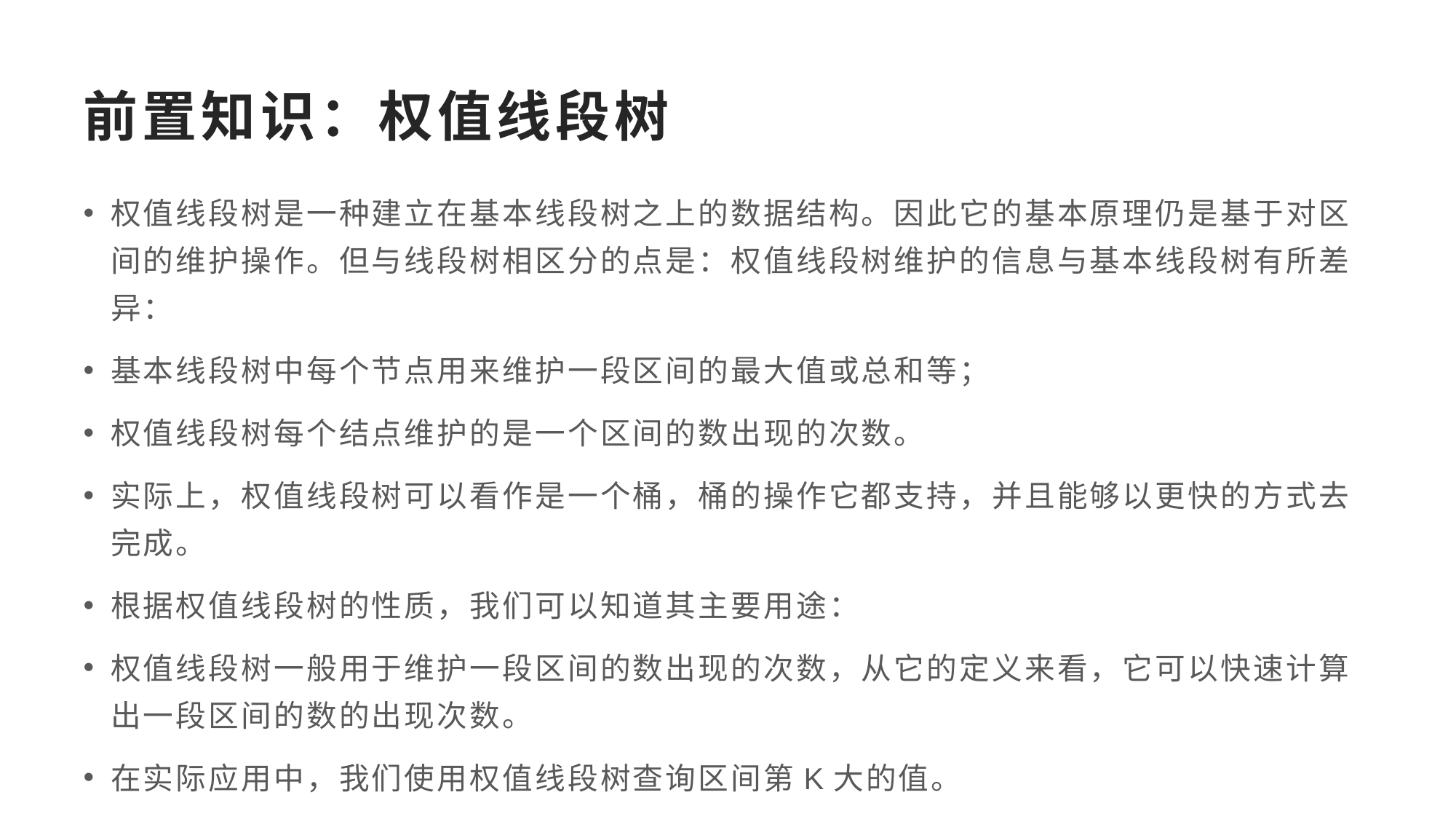

# 前置知识：权值线段树
权值线段树是一种建立在基本线段树之上的数据结构。因此它的基本原理仍是基于对区间的维护操作。但与线段树相区分的点是：权值线段树维护的信息与基本线段树有所差异：
基本线段树中每个节点用来维护一段区间的最大值或总和等；
权值线段树每个结点维护的是一个区间的数出现的次数。
实际上，权值线段树可以看作是一个桶，桶的操作它都支持，并且能够以更快的方式去完成。
根据权值线段树的性质，我们可以知道其主要用途：
权值线段树一般用于维护一段区间的数出现的次数，从它的定义来看，它可以快速计算出一段区间的数的出现次数。
在实际应用中，我们使用权值线段树查询区间第K大的值。